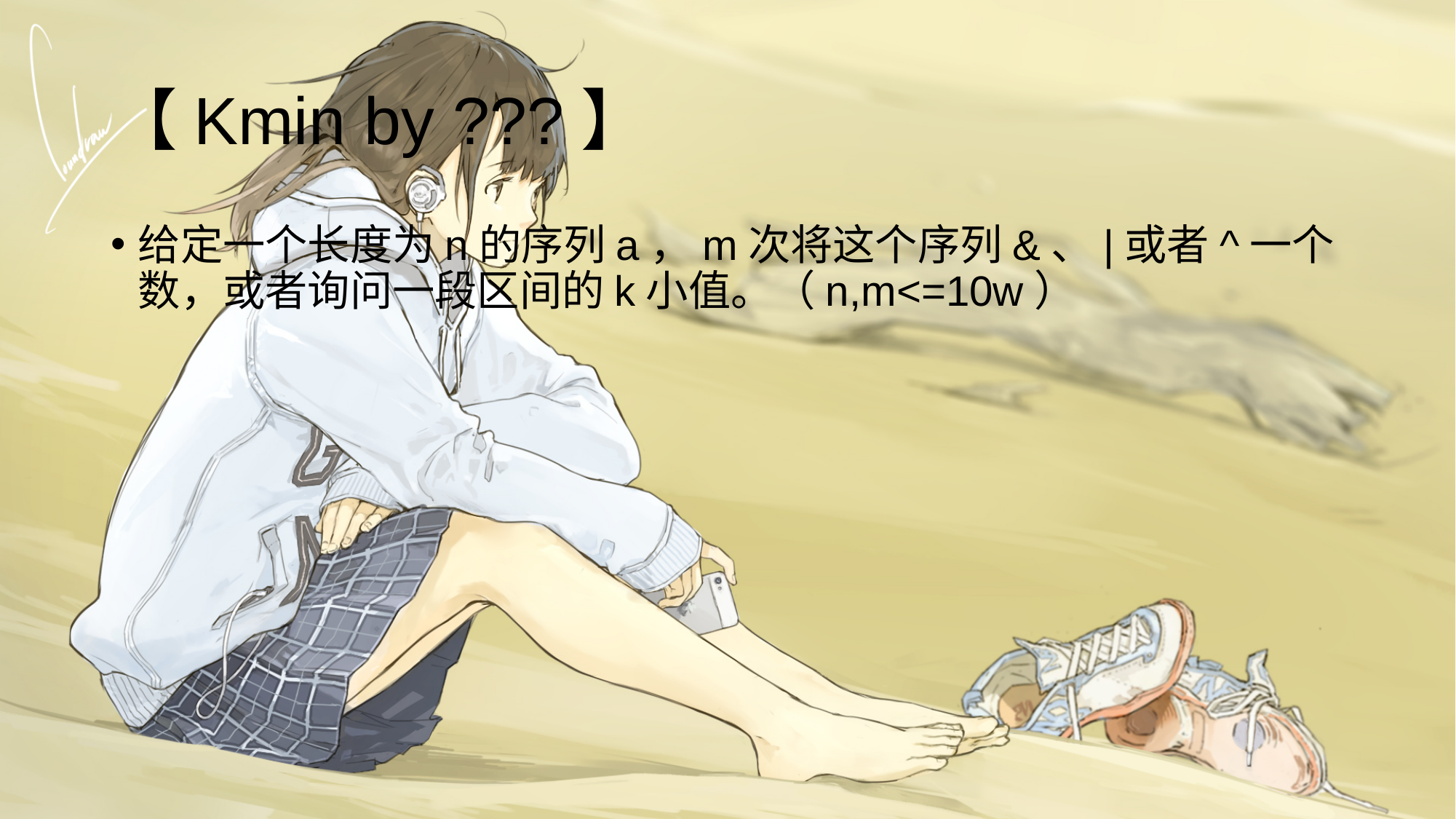

# 【Kmin by ???】
给定一个长度为n的序列a，m次将这个序列&、|或者^一个数，或者询问一段区间的k小值。（n,m<=10w）